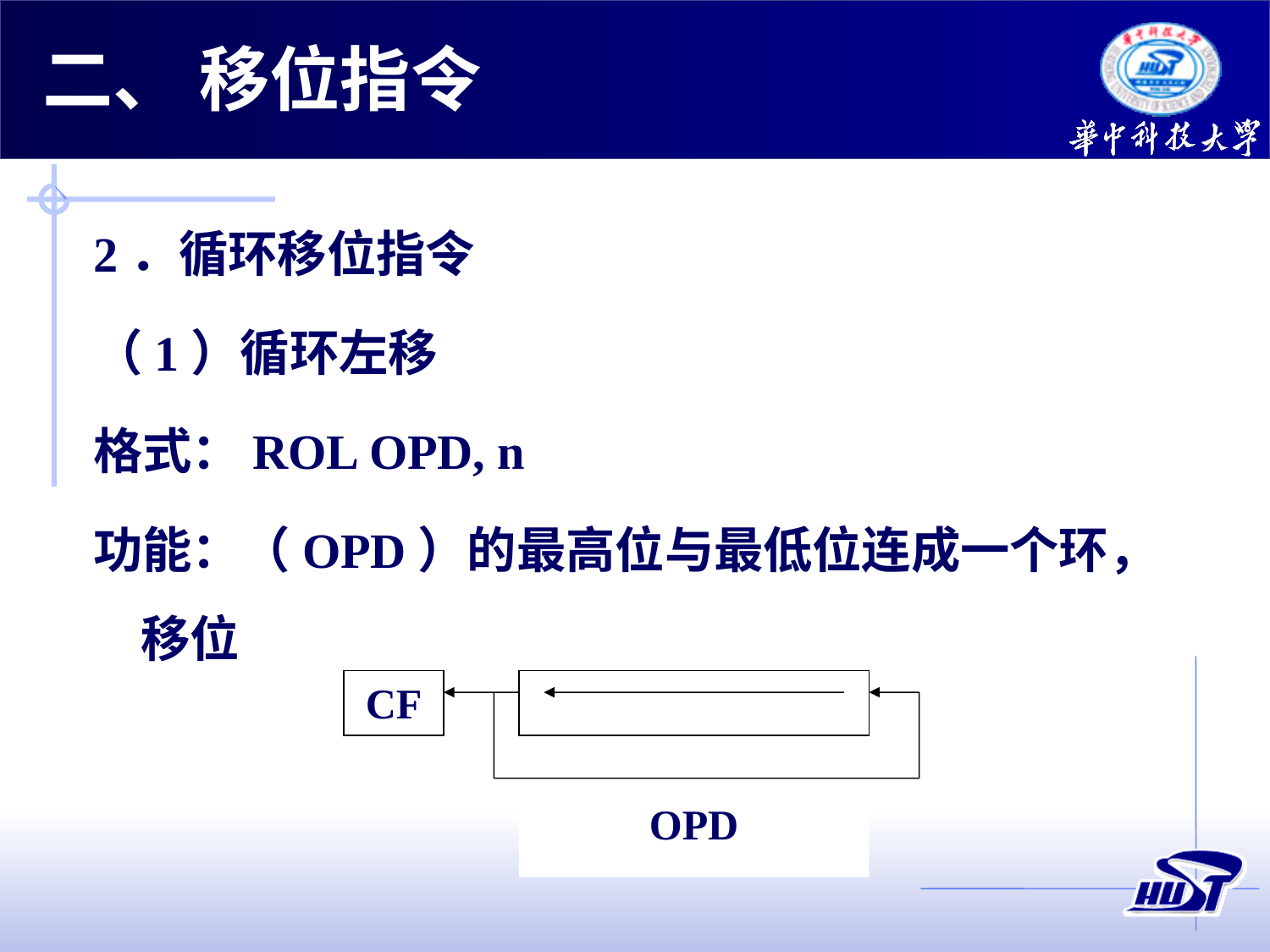

# 二、 移位指令
2．循环移位指令
（1）循环左移
格式：ROL OPD, n
功能：（OPD）的最高位与最低位连成一个环，移位
CF

OPD